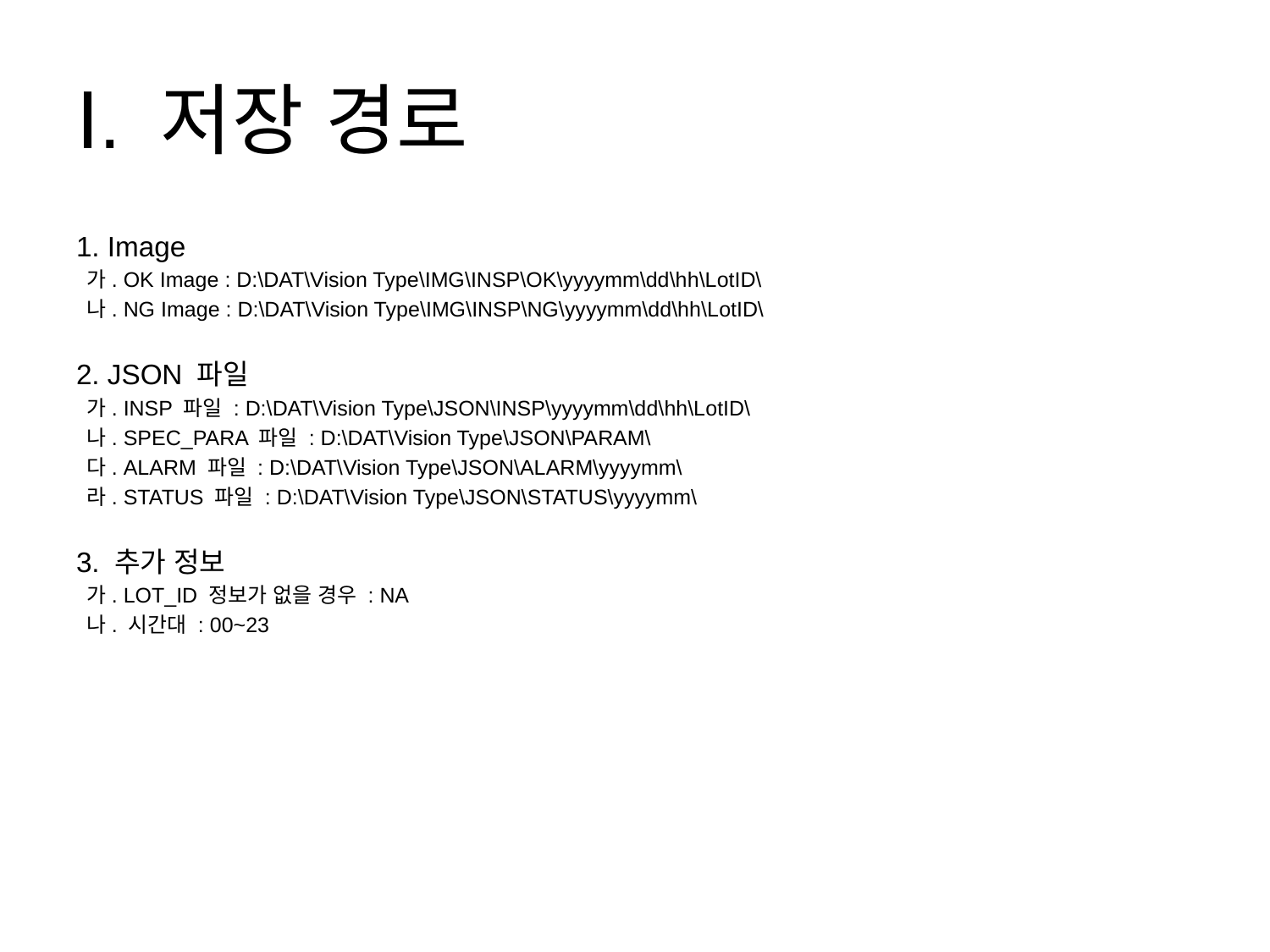

# Ⅰ. 저장 경로
1. Image
 가. OK Image : D:\DAT\Vision Type\IMG\INSP\OK\yyyymm\dd\hh\LotID\
 나. NG Image : D:\DAT\Vision Type\IMG\INSP\NG\yyyymm\dd\hh\LotID\

2. JSON 파일
 가. INSP 파일 : D:\DAT\Vision Type\JSON\INSP\yyyymm\dd\hh\LotID\
 나. SPEC_PARA 파일 : D:\DAT\Vision Type\JSON\PARAM\
 다. ALARM 파일 : D:\DAT\Vision Type\JSON\ALARM\yyyymm\
 라. STATUS 파일 : D:\DAT\Vision Type\JSON\STATUS\yyyymm\

3. 추가 정보
 가. LOT_ID 정보가 없을 경우 : NA
 나. 시간대 : 00~23